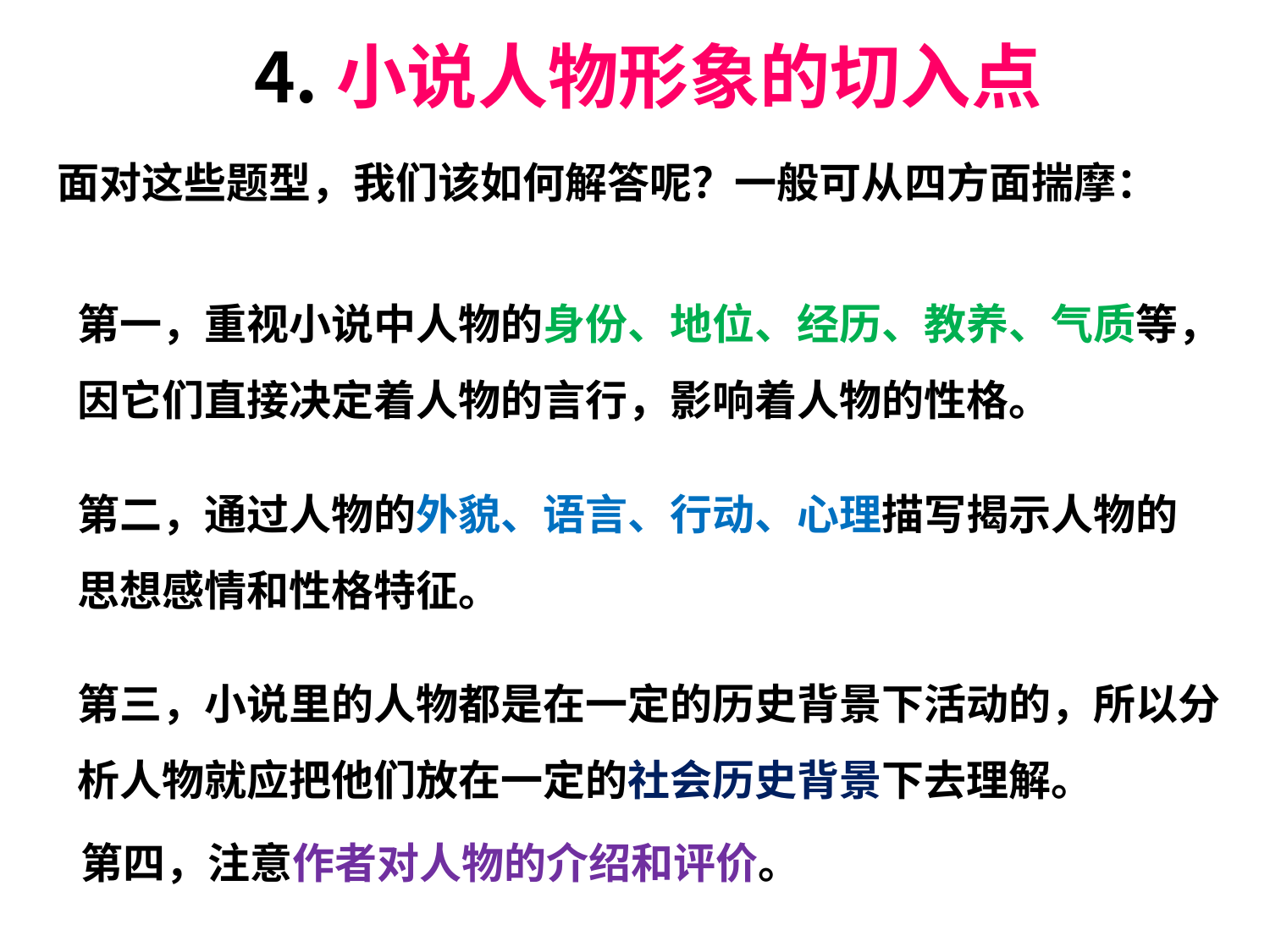

# ⒋小说人物形象的切入点
面对这些题型，我们该如何解答呢？一般可从四方面揣摩：
第一，重视小说中人物的身份、地位、经历、教养、气质等，因它们直接决定着人物的言行，影响着人物的性格。
第二，通过人物的外貌、语言、行动、心理描写揭示人物的思想感情和性格特征。
第三，小说里的人物都是在一定的历史背景下活动的，所以分析人物就应把他们放在一定的社会历史背景下去理解。
第四，注意作者对人物的介绍和评价。